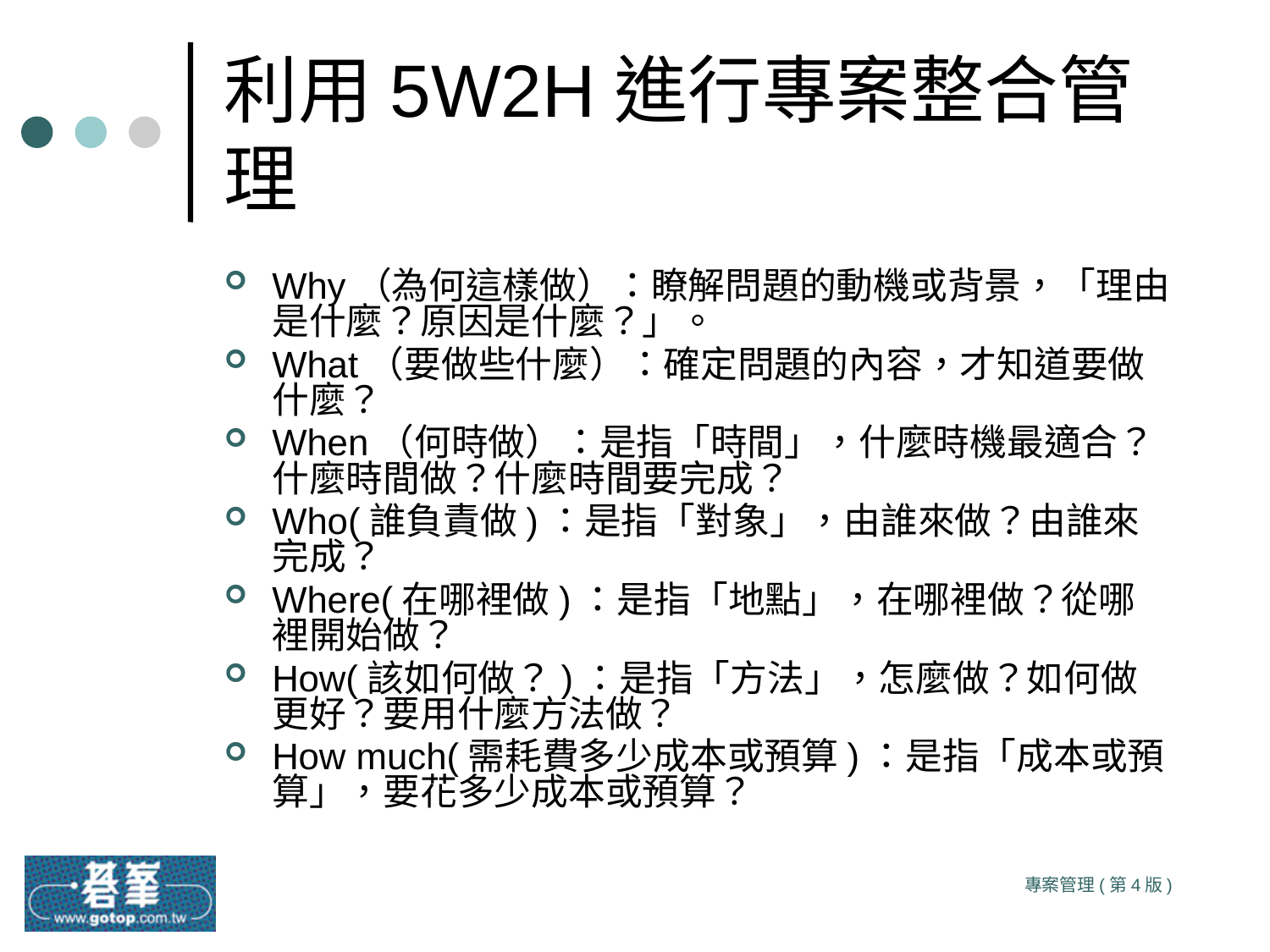

# 利用5W2H進行專案整合管理
Why（為何這樣做）：瞭解問題的動機或背景，「理由是什麼？原因是什麼？」。
What（要做些什麼）：確定問題的內容，才知道要做什麼？
When（何時做）：是指「時間」，什麼時機最適合？什麼時間做？什麼時間要完成？
Who(誰負責做)：是指「對象」，由誰來做？由誰來完成？
Where(在哪裡做)：是指「地點」，在哪裡做？從哪裡開始做？
How(該如何做？)：是指「方法」，怎麼做？如何做更好？要用什麼方法做？
How much(需耗費多少成本或預算)：是指「成本或預算」，要花多少成本或預算？
專案管理(第4版)